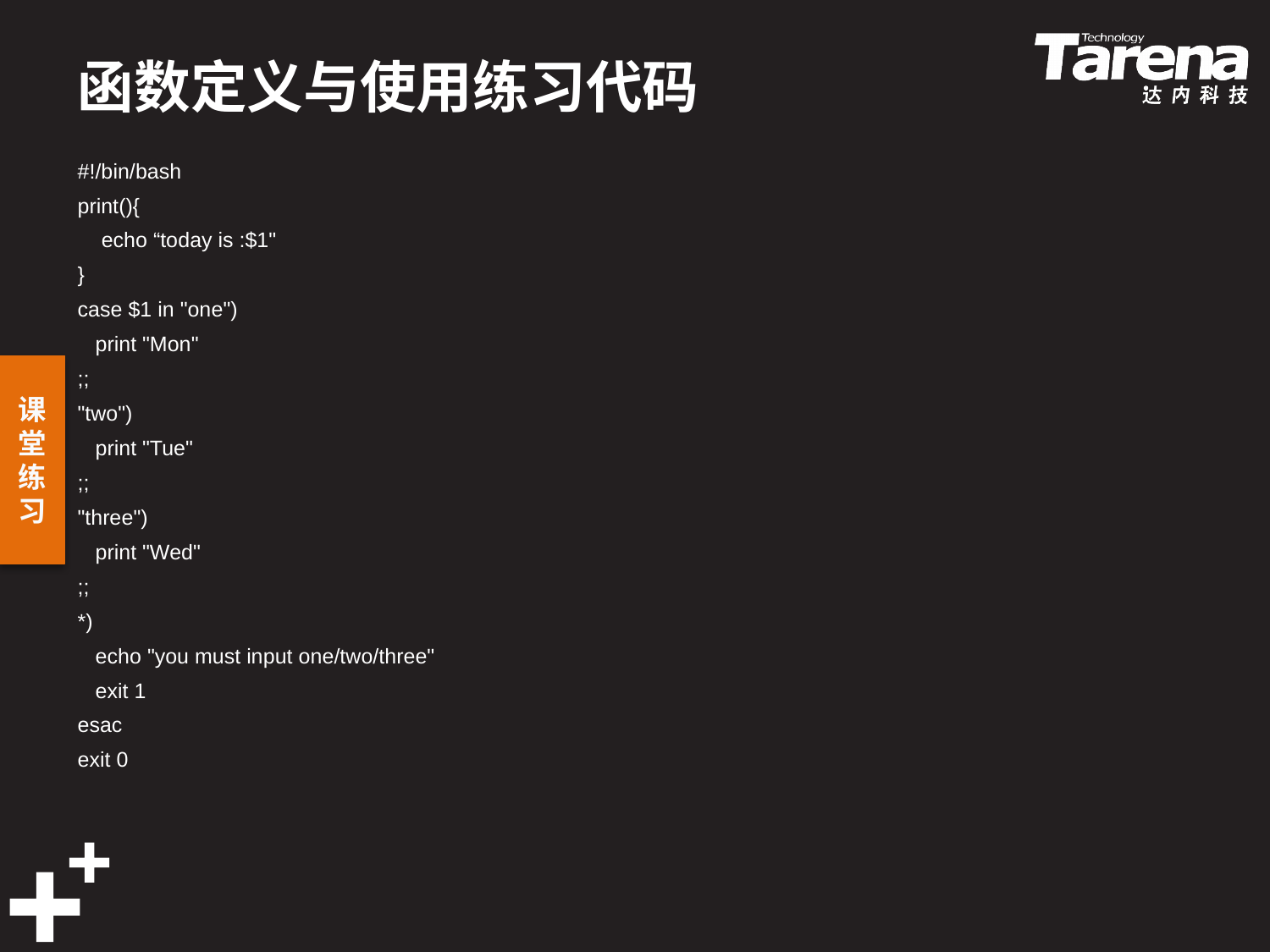

# 函数定义与使用练习代码
#!/bin/bash
print(){
    echo “today is :$1"
}
case $1 in "one")
   print "Mon"
;;
"two")
   print "Tue"
;;
"three")
   print "Wed"
;;
*)
   echo "you must input one/two/three"
   exit 1
esac
exit 0